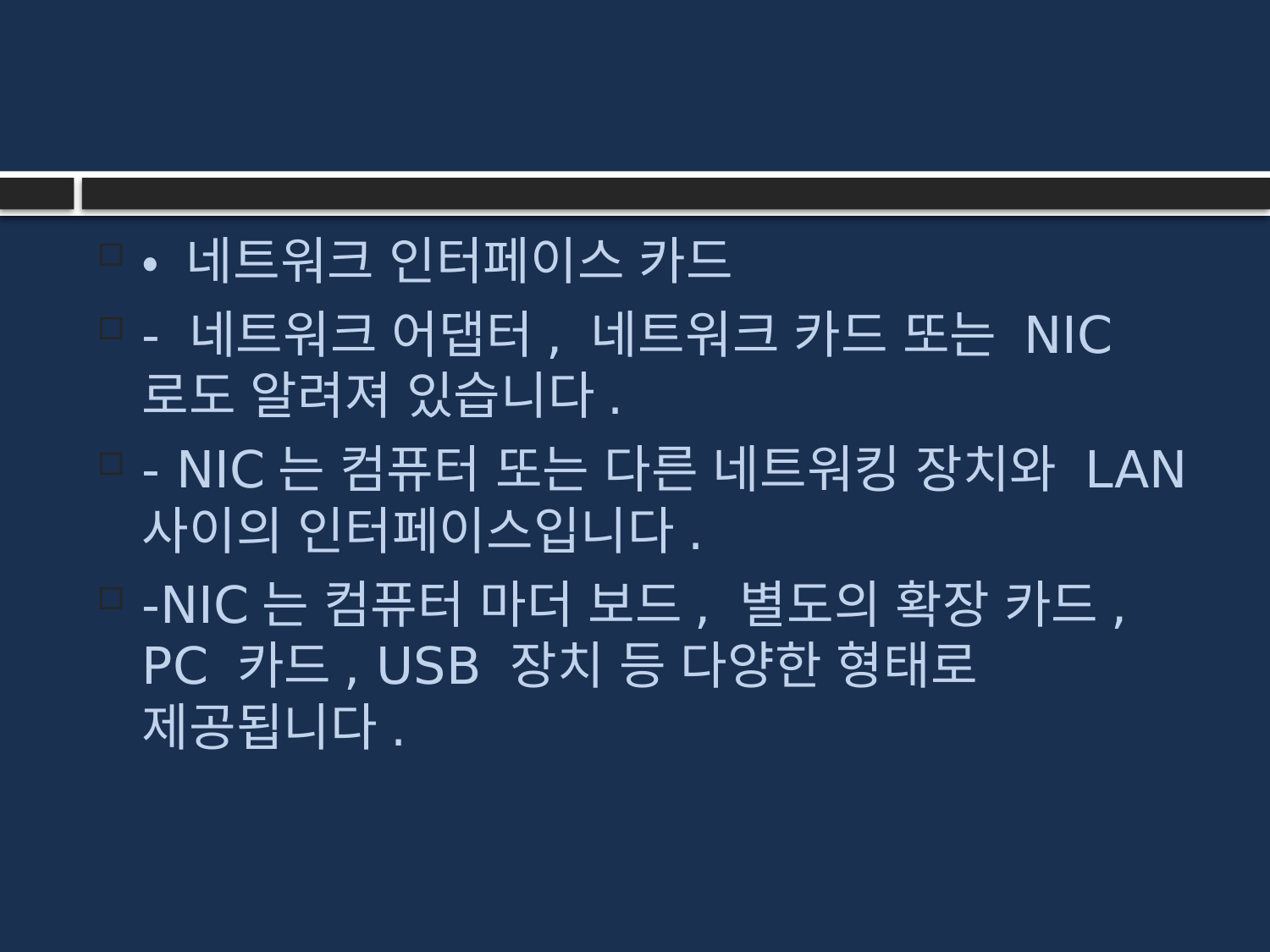

#
• 네트워크 인터페이스 카드
- 네트워크 어댑터, 네트워크 카드 또는 NIC로도 알려져 있습니다.
- NIC는 컴퓨터 또는 다른 네트워킹 장치와 LAN 사이의 인터페이스입니다.
-NIC는 컴퓨터 마더 보드, 별도의 확장 카드, PC 카드, USB 장치 등 다양한 형태로 제공됩니다.